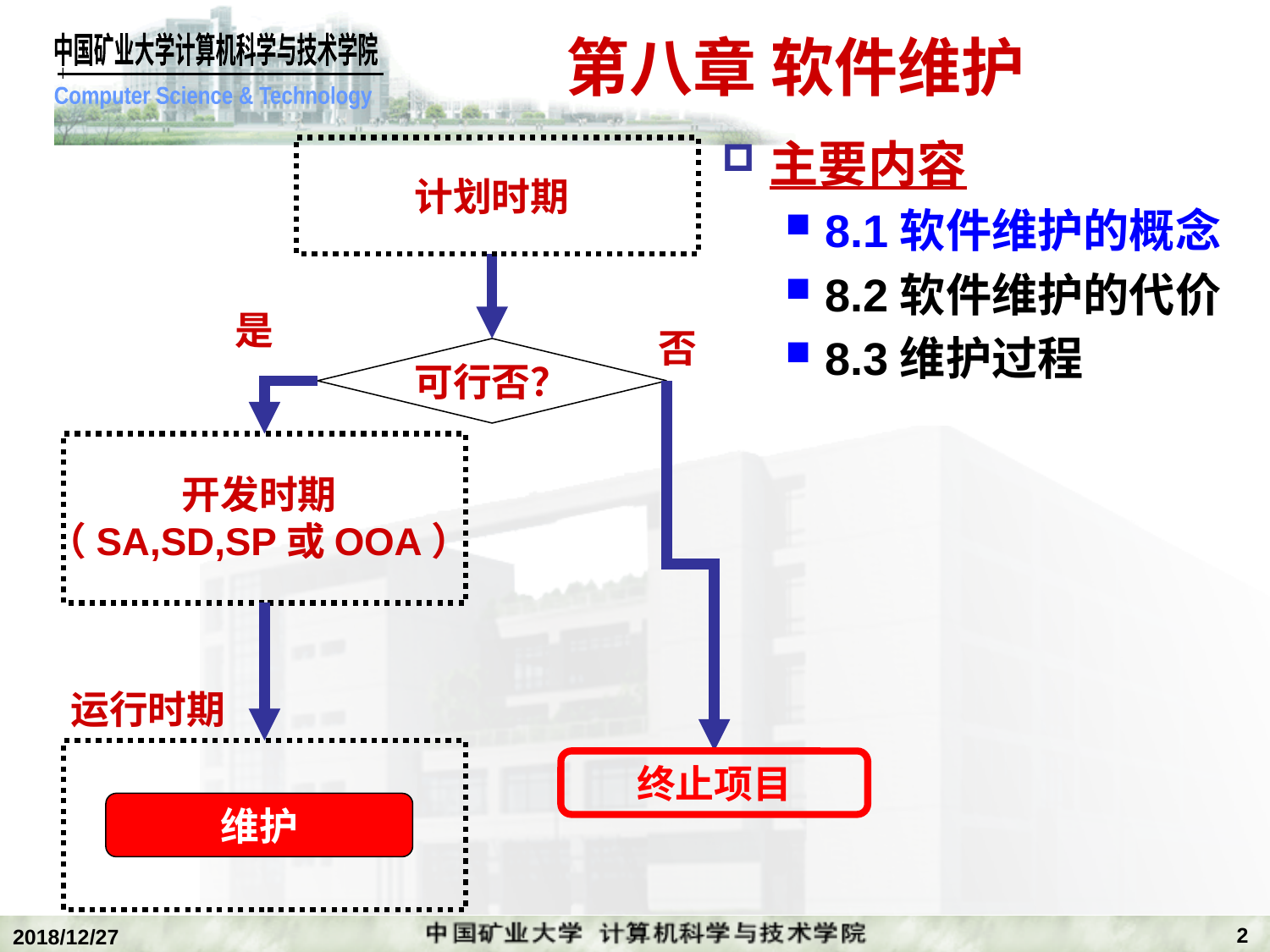

# 第八章 软件维护
主要内容
8.1软件维护的概念
8.2软件维护的代价
8.3维护过程

计划时期
是
否
可行否？

开发时期
（SA,SD,SP或OOA）
运行时期

终止项目
维护
2
2018/12/27